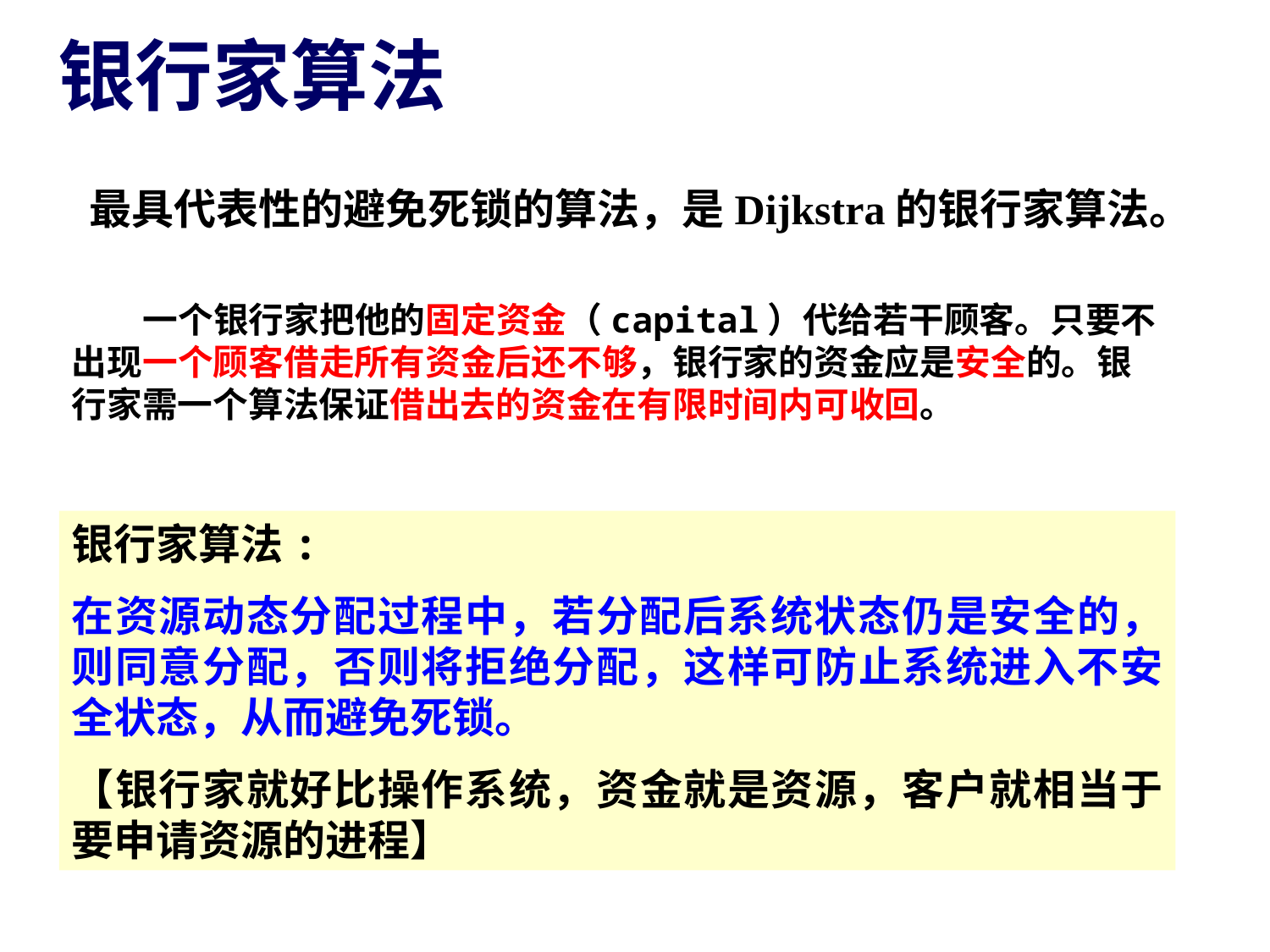

# 银行家算法
最具代表性的避免死锁的算法，是Dijkstra的银行家算法。
        一个银行家把他的固定资金（capital）代给若干顾客。只要不出现一个顾客借走所有资金后还不够，银行家的资金应是安全的。银行家需一个算法保证借出去的资金在有限时间内可收回。
银行家算法:
在资源动态分配过程中，若分配后系统状态仍是安全的，则同意分配，否则将拒绝分配，这样可防止系统进入不安全状态，从而避免死锁。
【银行家就好比操作系统，资金就是资源，客户就相当于要申请资源的进程】
105